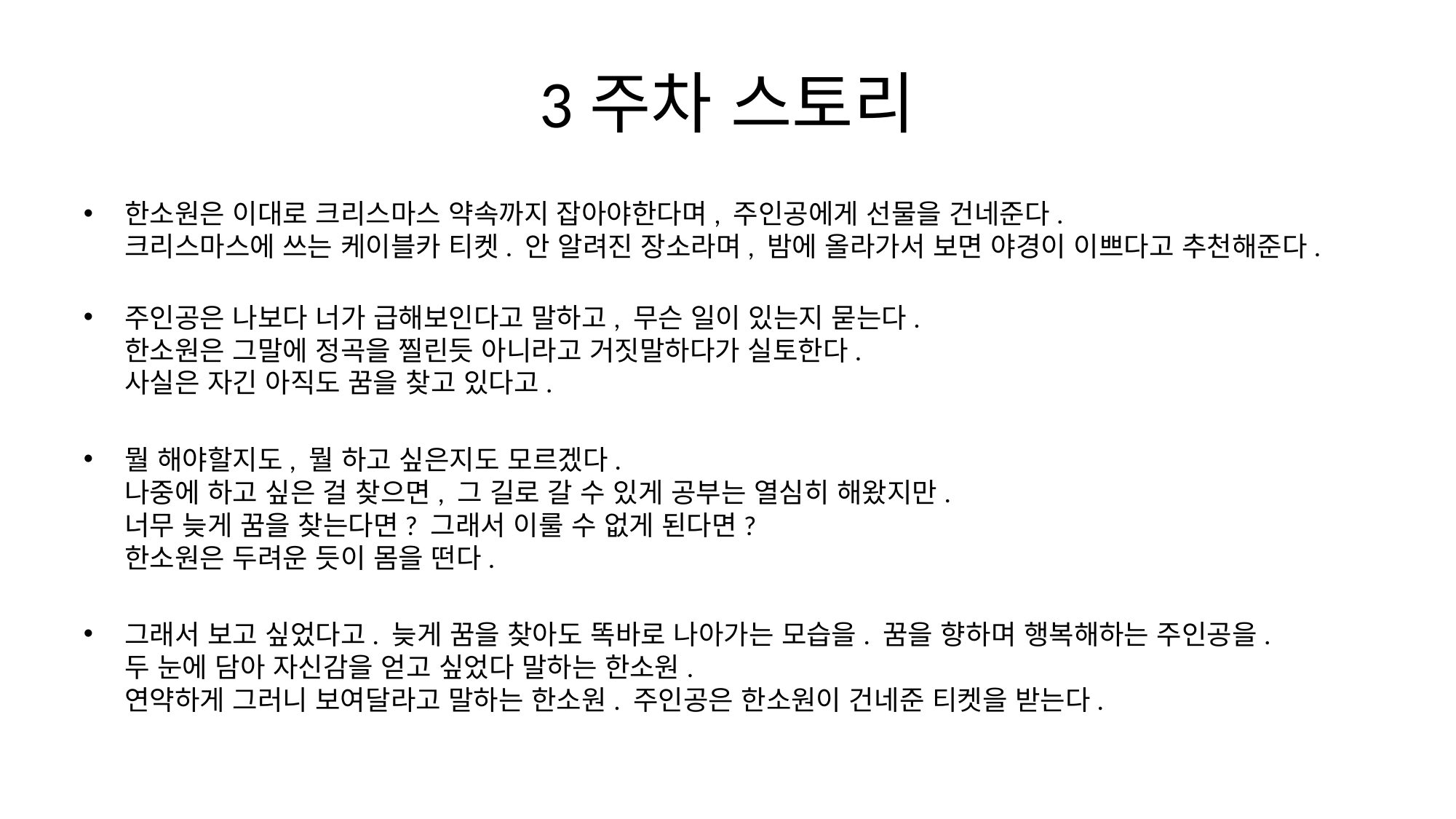

# 3주차 스토리
한소원은 이대로 크리스마스 약속까지 잡아야한다며, 주인공에게 선물을 건네준다.
크리스마스에 쓰는 케이블카 티켓. 안 알려진 장소라며, 밤에 올라가서 보면 야경이 이쁘다고 추천해준다.
주인공은 나보다 너가 급해보인다고 말하고, 무슨 일이 있는지 묻는다.
한소원은 그말에 정곡을 찔린듯 아니라고 거짓말하다가 실토한다.
사실은 자긴 아직도 꿈을 찾고 있다고.

뭘 해야할지도, 뭘 하고 싶은지도 모르겠다.
나중에 하고 싶은 걸 찾으면, 그 길로 갈 수 있게 공부는 열심히 해왔지만.
너무 늦게 꿈을 찾는다면? 그래서 이룰 수 없게 된다면?
한소원은 두려운 듯이 몸을 떤다.

그래서 보고 싶었다고. 늦게 꿈을 찾아도 똑바로 나아가는 모습을. 꿈을 향하며 행복해하는 주인공을.
두 눈에 담아 자신감을 얻고 싶었다 말하는 한소원.
연약하게 그러니 보여달라고 말하는 한소원. 주인공은 한소원이 건네준 티켓을 받는다.